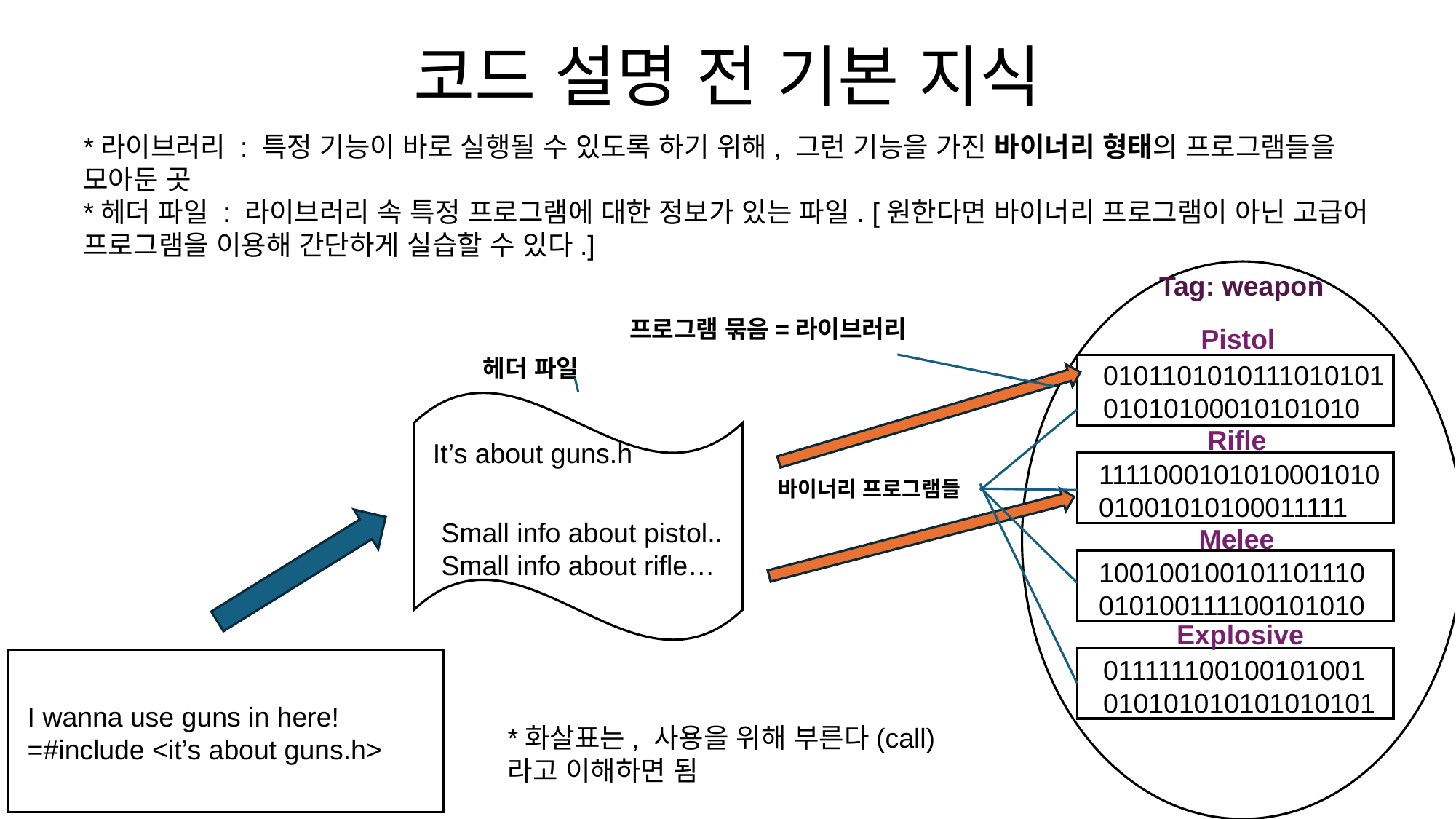

# 코드 설명 전 기본 지식
*라이브러리 : 특정 기능이 바로 실행될 수 있도록 하기 위해, 그런 기능을 가진 바이너리 형태의 프로그램들을 모아둔 곳
*헤더 파일 : 라이브러리 속 특정 프로그램에 대한 정보가 있는 파일. [원한다면 바이너리 프로그램이 아닌 고급어 프로그램을 이용해 간단하게 실습할 수 있다.]

Tag: weapon
프로그램 묶음=라이브러리
Pistol
헤더 파일
010110101011101010101010100010101010

Rifle
It’s about guns.h
111100010101000101001001010100011111

바이너리 프로그램들
Small info about pistol..
Small info about rifle…
Melee

100100100101101110010100111100101010
Explosive
011111100100101001010101010101010101

I wanna use guns in here!
=#include <it’s about guns.h>
*화살표는, 사용을 위해 부른다(call) 라고 이해하면 됨